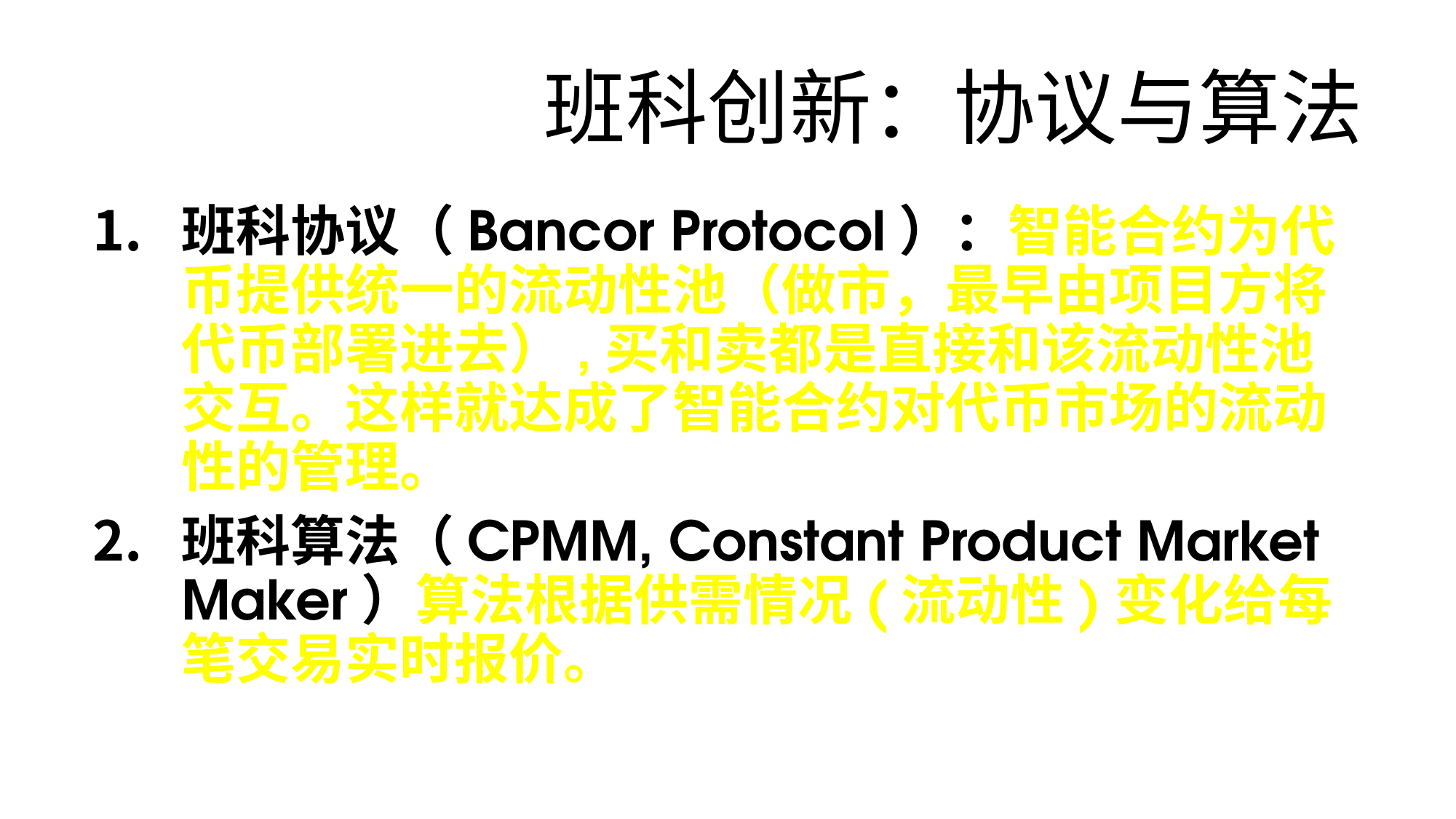

# 班科创新：协议与算法
班科协议（Bancor Protocol）：智能合约为代币提供统一的流动性池（做市，最早由项目方将代币部署进去）,买和卖都是直接和该流动性池交互。这样就达成了智能合约对代币市场的流动性的管理。
班科算法（CPMM, Constant Product Market Maker）算法根据供需情况(流动性)变化给每笔交易实时报价。